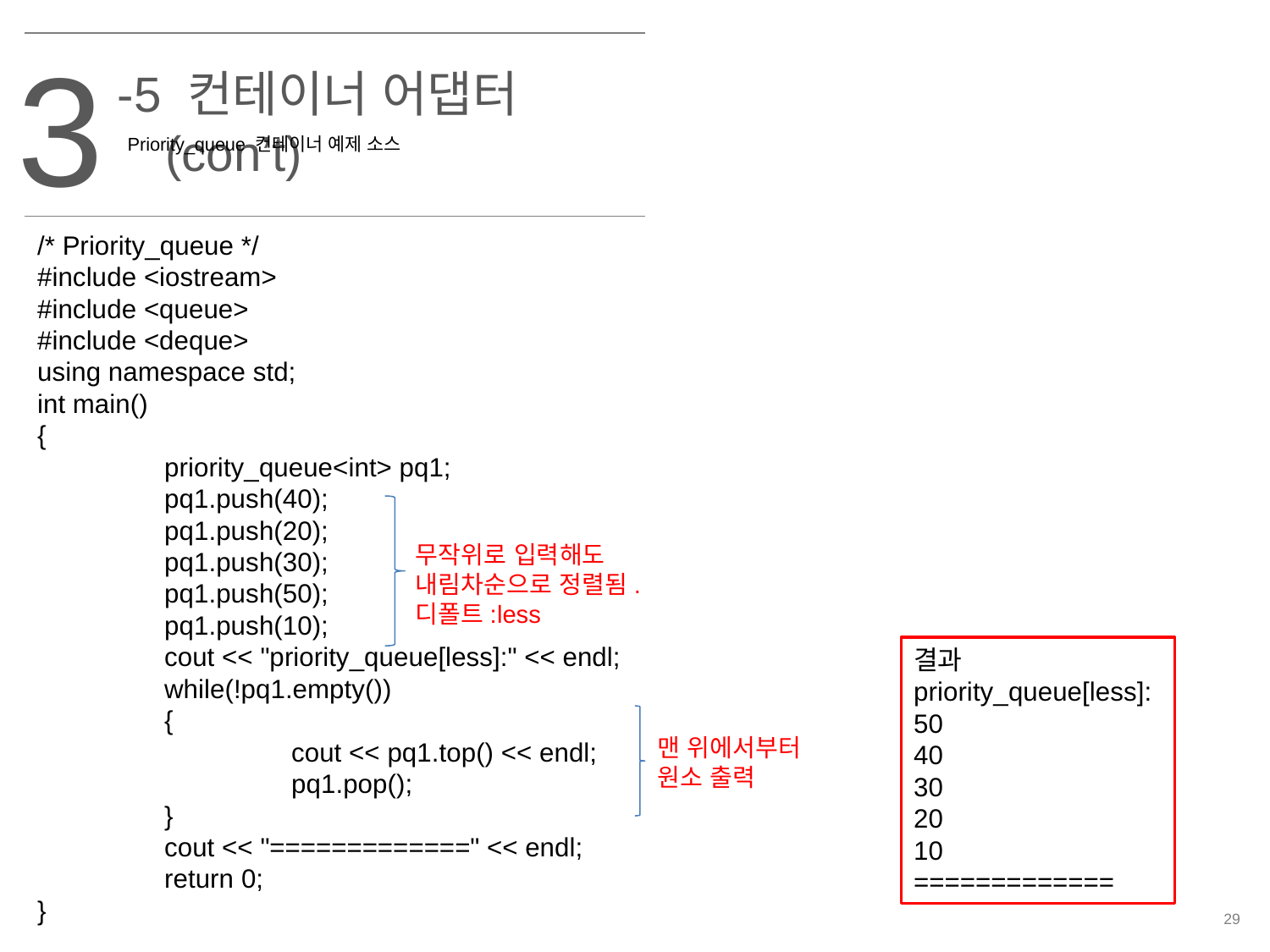

3
-5 컨테이너 어댑터 (con’t)
Priority_queue 컨테이너 예제 소스

/* Priority_queue */
#include <iostream>
#include <queue>
#include <deque>
using namespace std;
int main()
{
	priority_queue<int> pq1;
	pq1.push(40);
	pq1.push(20);
	pq1.push(30);
	pq1.push(50);
	pq1.push(10);
	cout << "priority_queue[less]:" << endl;
	while(!pq1.empty())
	{
		cout << pq1.top() << endl;
		pq1.pop();
	}
	cout << "=============" << endl;
	return 0;
}

무작위로 입력해도 내림차순으로 정렬됨.
디폴트:less
결과
priority_queue[less]:
50
40
30
20
10
=============

맨 위에서부터 원소 출력